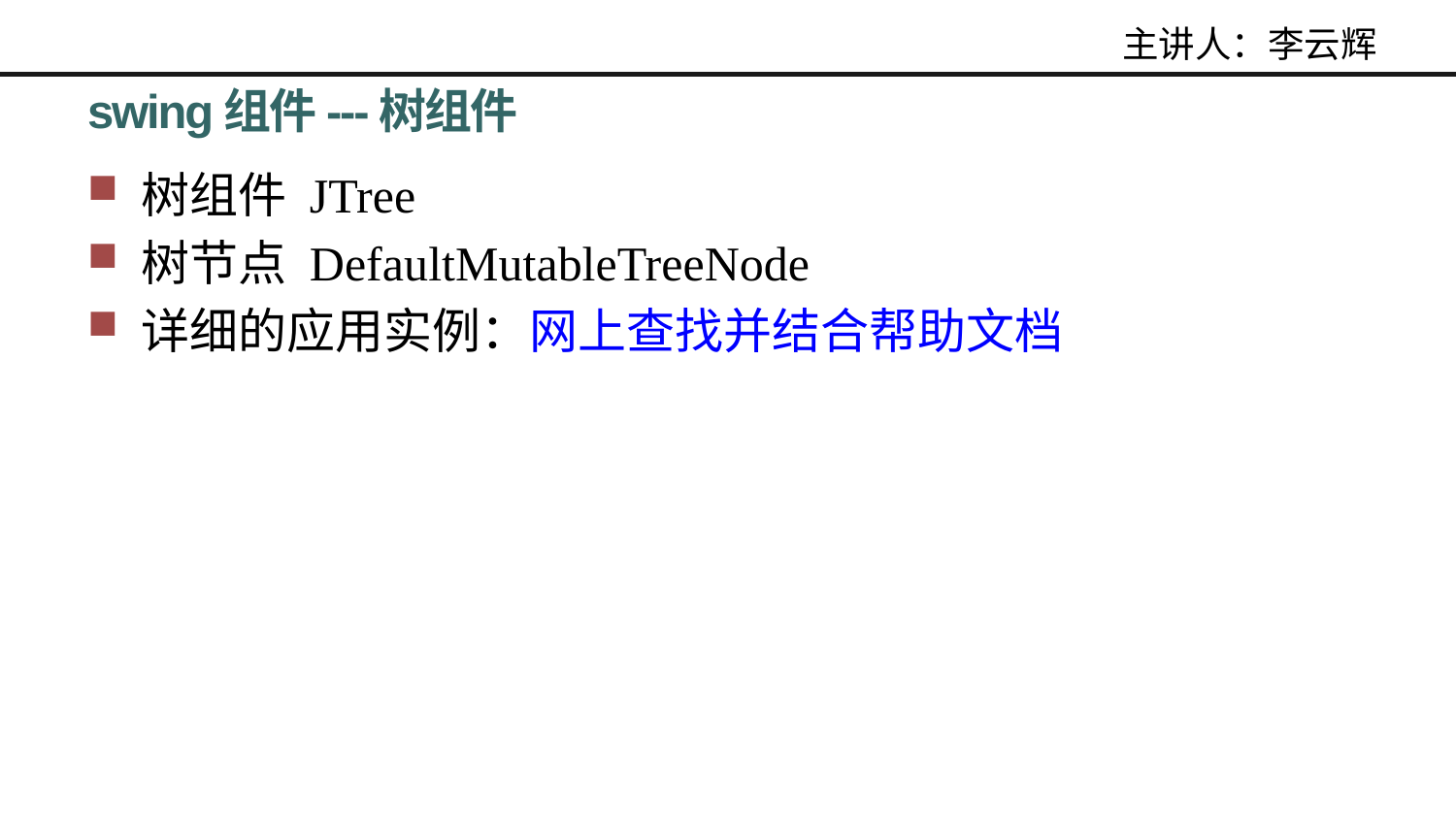

# swing组件---树组件
 树组件 JTree
 树节点 DefaultMutableTreeNode
 详细的应用实例：网上查找并结合帮助文档